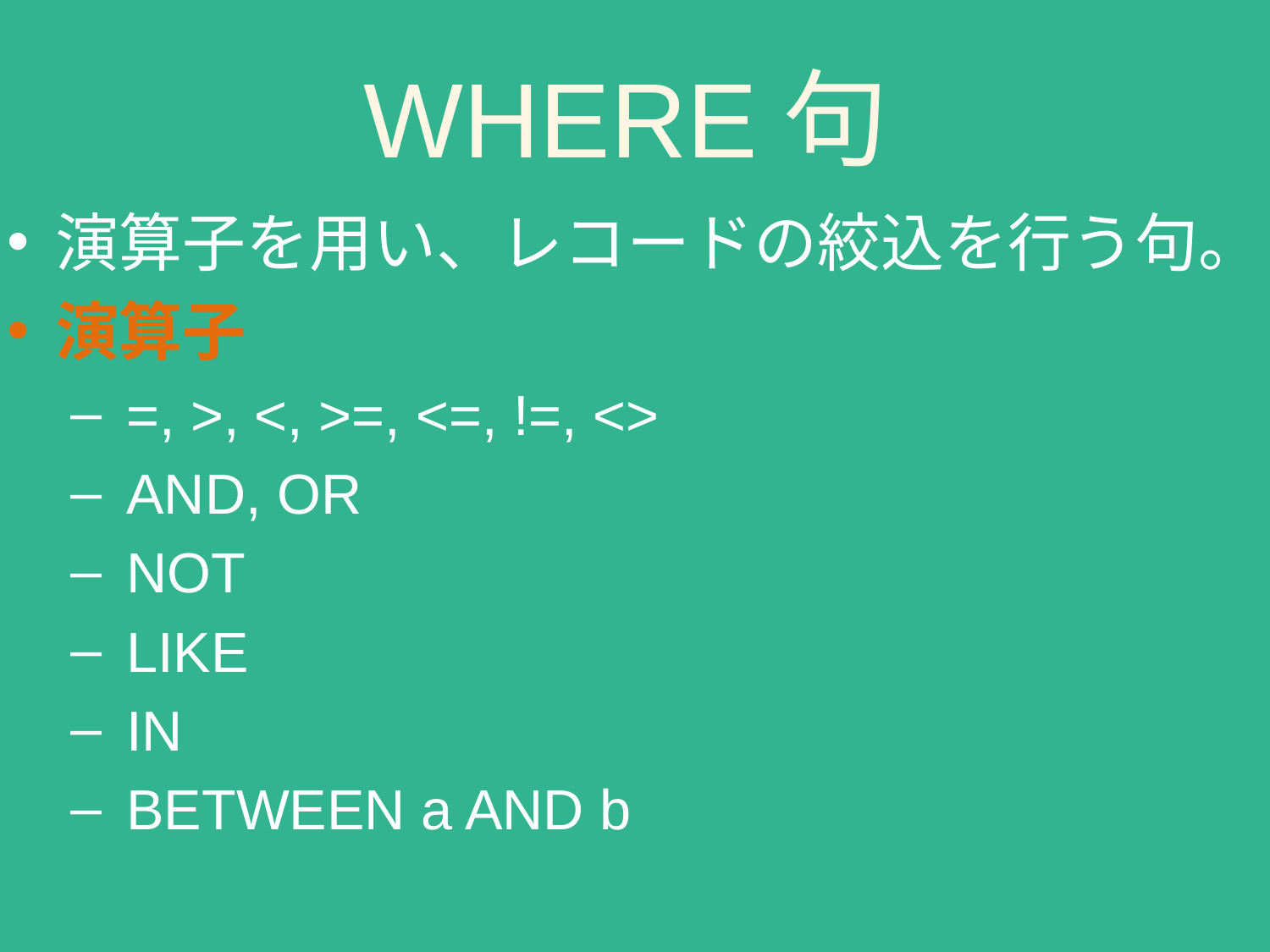

# WHERE句
演算子を用い、レコードの絞込を行う句。
演算子
 =, >, <, >=, <=, !=, <>
 AND, OR
 NOT
 LIKE
 IN
 BETWEEN a AND b